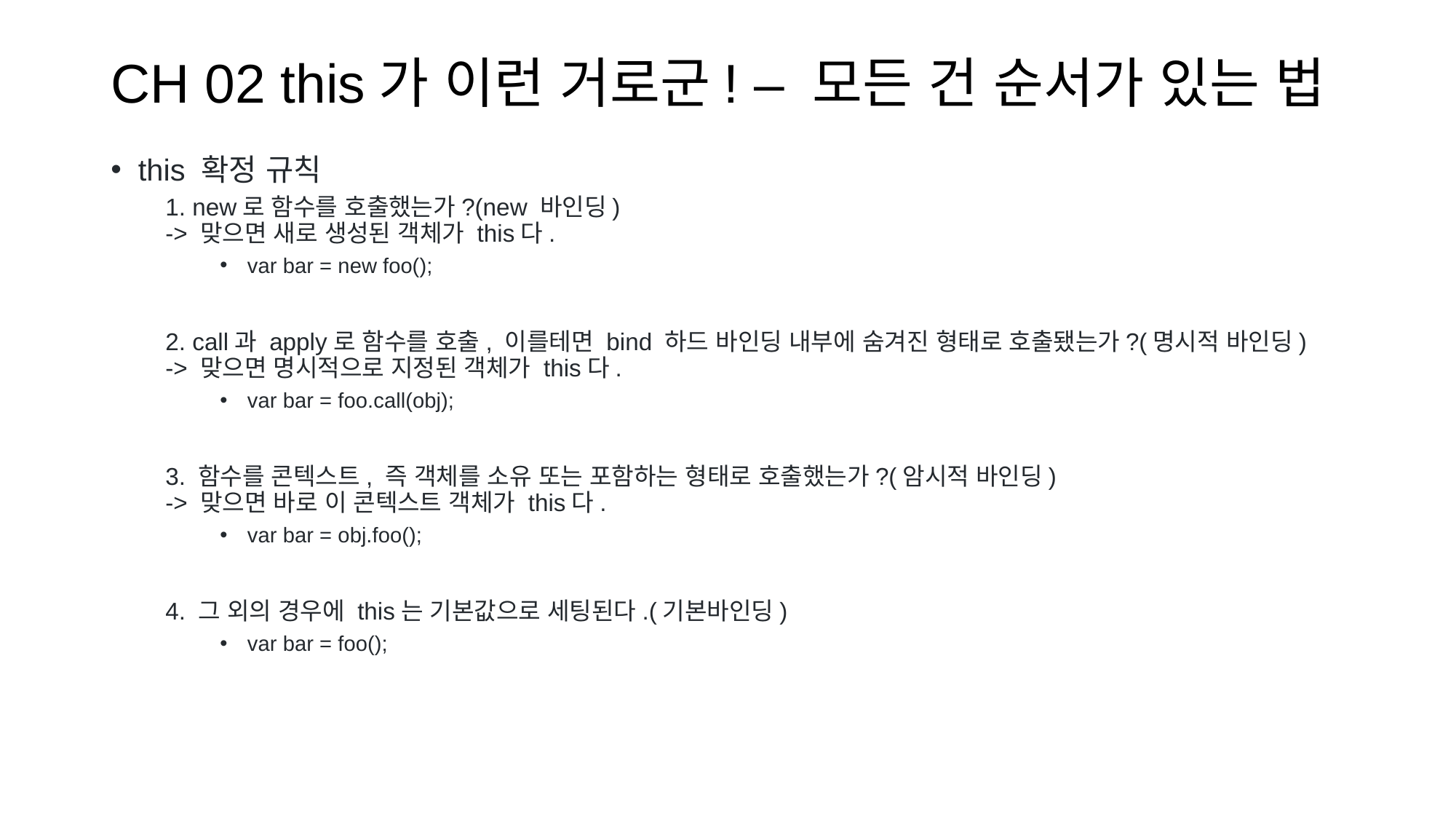

# CH 02 this가 이런 거로군! – 모든 건 순서가 있는 법
this 확정 규칙
1. new로 함수를 호출했는가?(new 바인딩)
-> 맞으면 새로 생성된 객체가 this다.
var bar = new foo();

2. call과 apply로 함수를 호출, 이를테면 bind 하드 바인딩 내부에 숨겨진 형태로 호출됐는가?(명시적 바인딩)
-> 맞으면 명시적으로 지정된 객체가 this다.
var bar = foo.call(obj);

3. 함수를 콘텍스트, 즉 객체를 소유 또는 포함하는 형태로 호출했는가?(암시적 바인딩)
-> 맞으면 바로 이 콘텍스트 객체가 this다.
var bar = obj.foo();

4. 그 외의 경우에 this는 기본값으로 세팅된다.(기본바인딩)
var bar = foo();